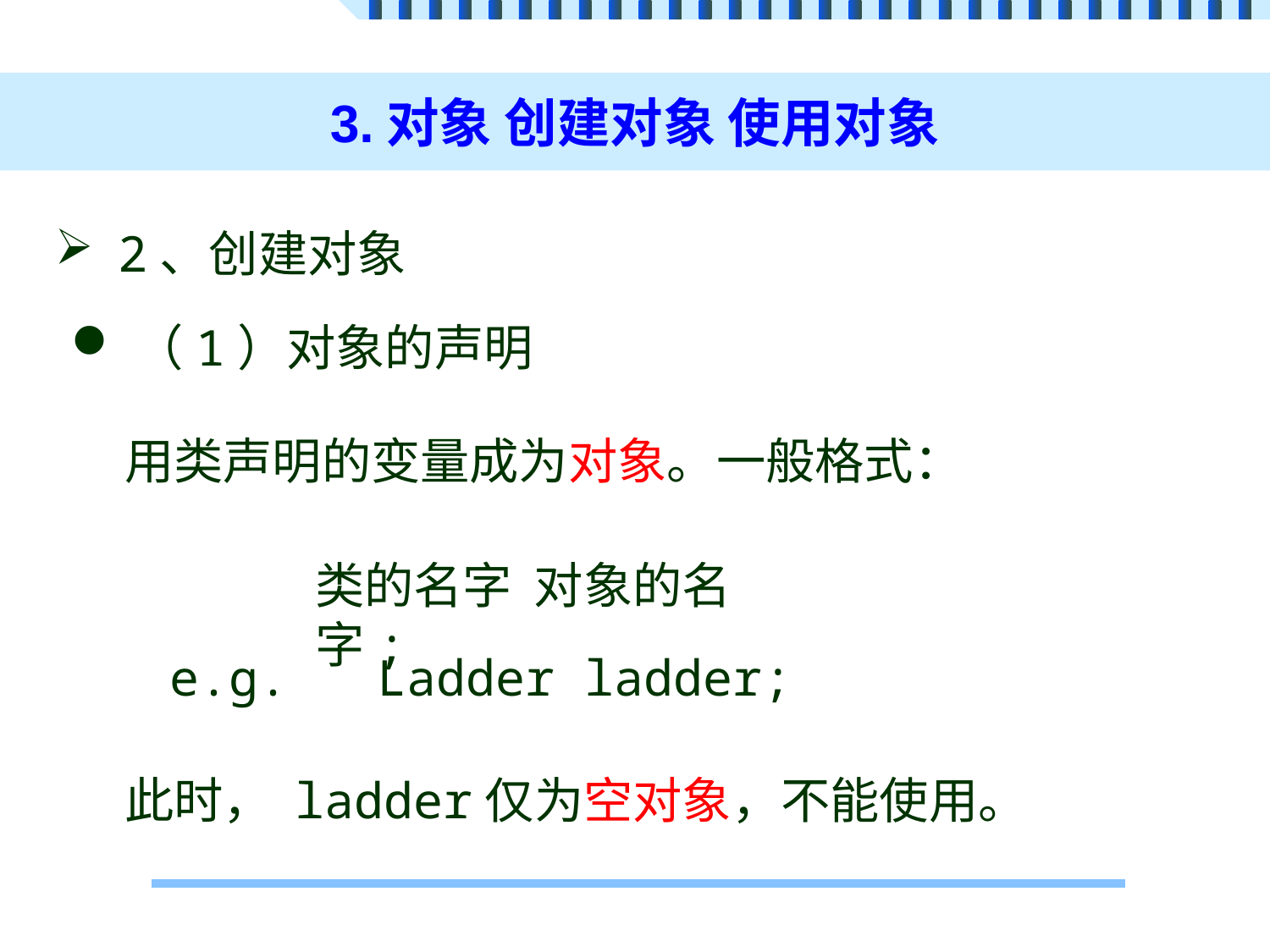

# 3.对象 创建对象 使用对象
2、创建对象
（1）对象的声明
用类声明的变量成为对象。一般格式：
类的名字  对象的名字;
e.g.   Ladder ladder;
此时， ladder仅为空对象，不能使用。